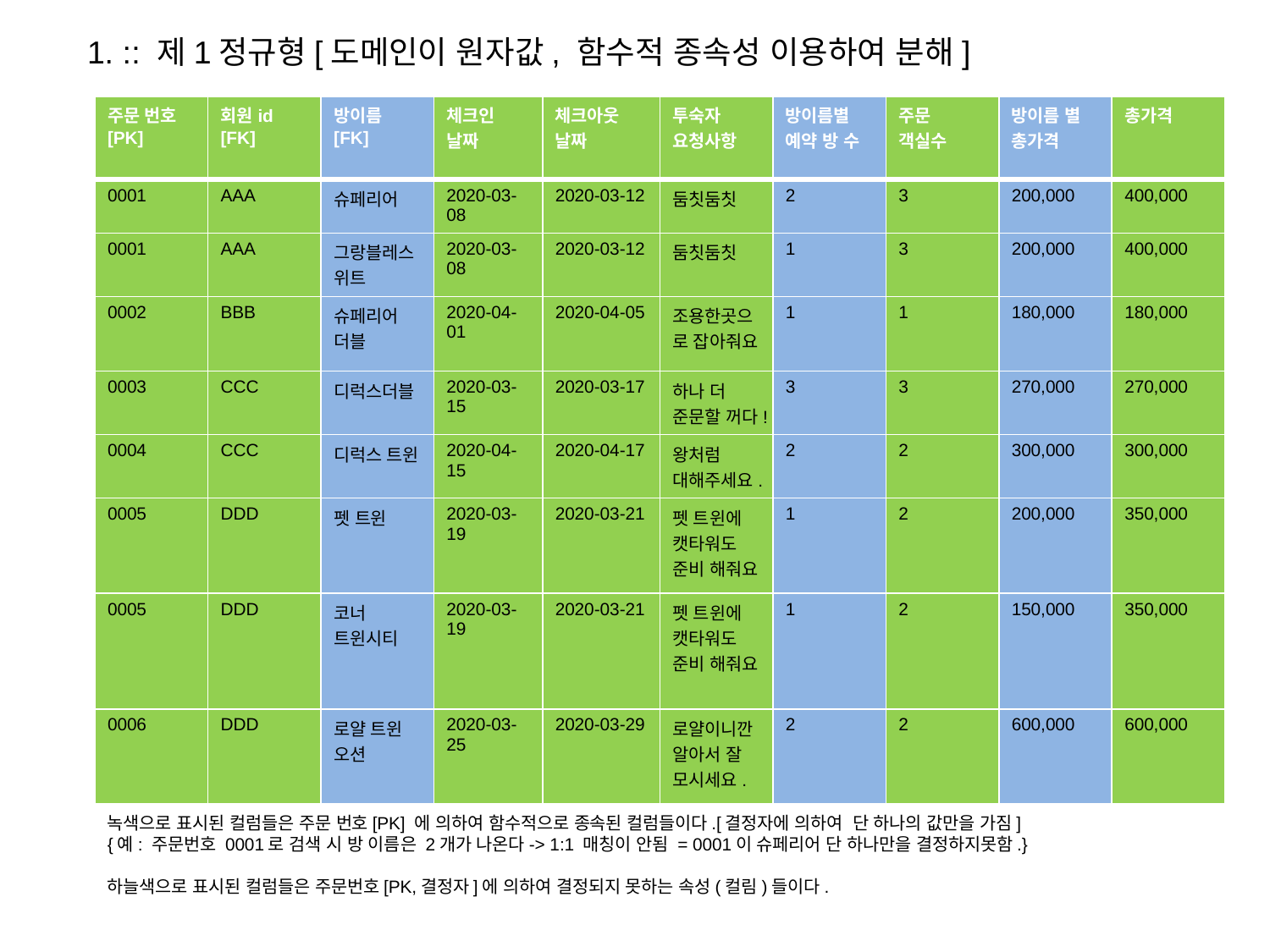

1. :: 제1정규형[도메인이 원자값, 함수적 종속성 이용하여 분해]
| 주문 번호 [PK] | 회원id [FK] | 방이름 [FK] | 체크인 날짜 | 체크아웃 날짜 | 투숙자 요청사항 | 방이름별 예약 방 수 | 주문 객실수 | 방이름 별 총가격 | 총가격 |
| --- | --- | --- | --- | --- | --- | --- | --- | --- | --- |
| 0001 | AAA | 슈페리어 | 2020-03-08 | 2020-03-12 | 둠칫둠칫 | 2 | 3 | 200,000 | 400,000 |
| 0001 | AAA | 그랑블레스위트 | 2020-03-08 | 2020-03-12 | 둠칫둠칫 | 1 | 3 | 200,000 | 400,000 |
| 0002 | BBB | 슈페리어 더블 | 2020-04-01 | 2020-04-05 | 조용한곳으로 잡아줘요 | 1 | 1 | 180,000 | 180,000 |
| 0003 | CCC | 디럭스더블 | 2020-03-15 | 2020-03-17 | 하나 더 준문할 꺼다! | 3 | 3 | 270,000 | 270,000 |
| 0004 | CCC | 디럭스 트윈 | 2020-04-15 | 2020-04-17 | 왕처럼 대해주세요. | 2 | 2 | 300,000 | 300,000 |
| 0005 | DDD | 펫 트윈 | 2020-03-19 | 2020-03-21 | 펫 트윈에 캣타워도 준비 해줘요 | 1 | 2 | 200,000 | 350,000 |
| 0005 | DDD | 코너 트윈시티 | 2020-03-19 | 2020-03-21 | 펫 트윈에 캣타워도 준비 해줘요 | 1 | 2 | 150,000 | 350,000 |
| 0006 | DDD | 로얄 트윈 오션 | 2020-03-25 | 2020-03-29 | 로얄이니깐 알아서 잘 모시세요. | 2 | 2 | 600,000 | 600,000 |
녹색으로 표시된 컬럼들은 주문 번호[PK] 에 의하여 함수적으로 종속된 컬럼들이다.[결정자에 의하여  단 하나의 값만을 가짐]
{예: 주문번호 0001로 검색 시 방 이름은 2개가 나온다-> 1:1 매칭이 안됨 = 0001이 슈페리어 단 하나만을 결정하지못함.}

하늘색으로 표시된 컬럼들은 주문번호[PK,결정자]에 의하여 결정되지 못하는 속성(컬림)들이다.